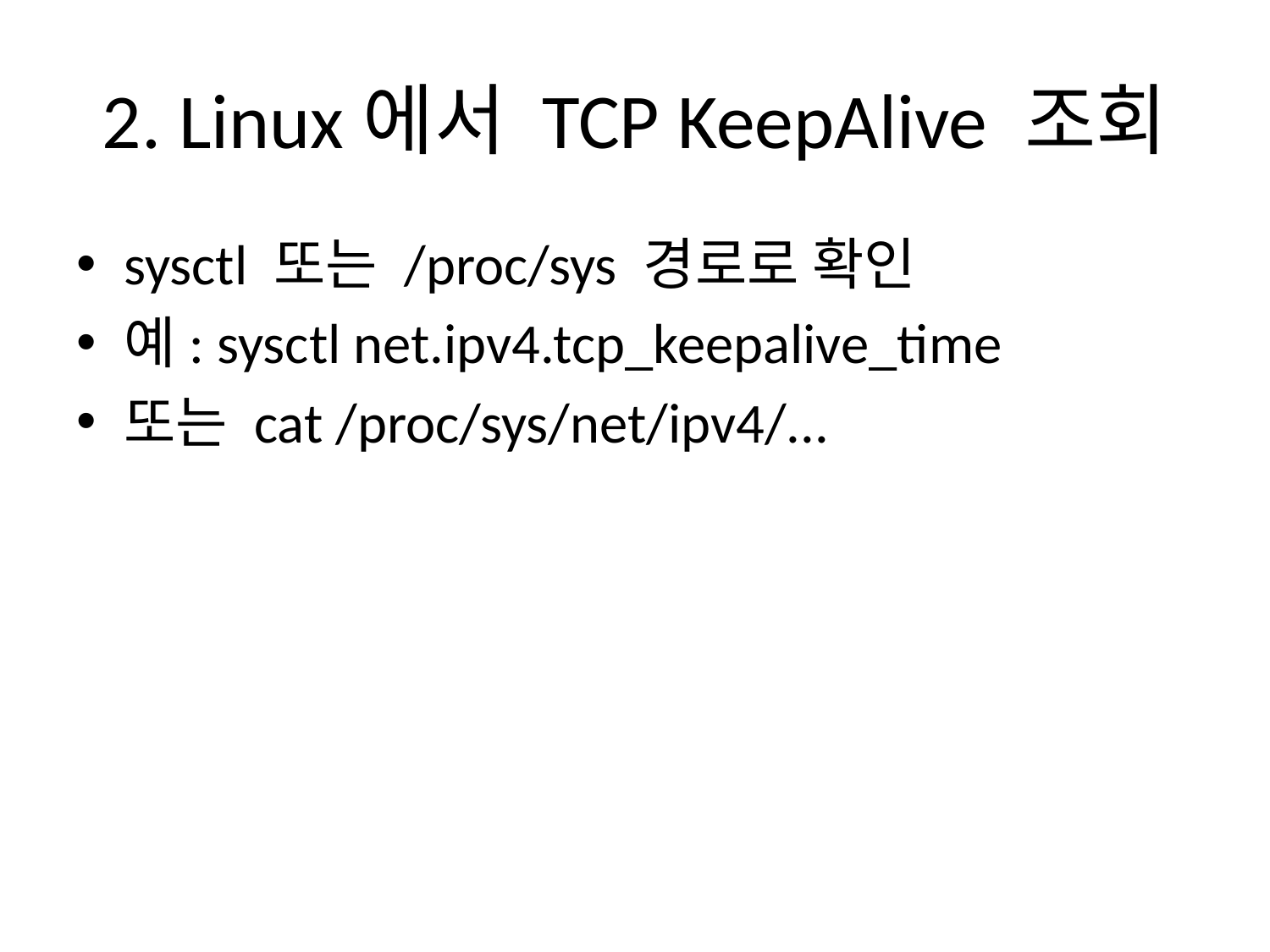

# 2. Linux에서 TCP KeepAlive 조회
sysctl 또는 /proc/sys 경로로 확인
예: sysctl net.ipv4.tcp_keepalive_time
또는 cat /proc/sys/net/ipv4/...